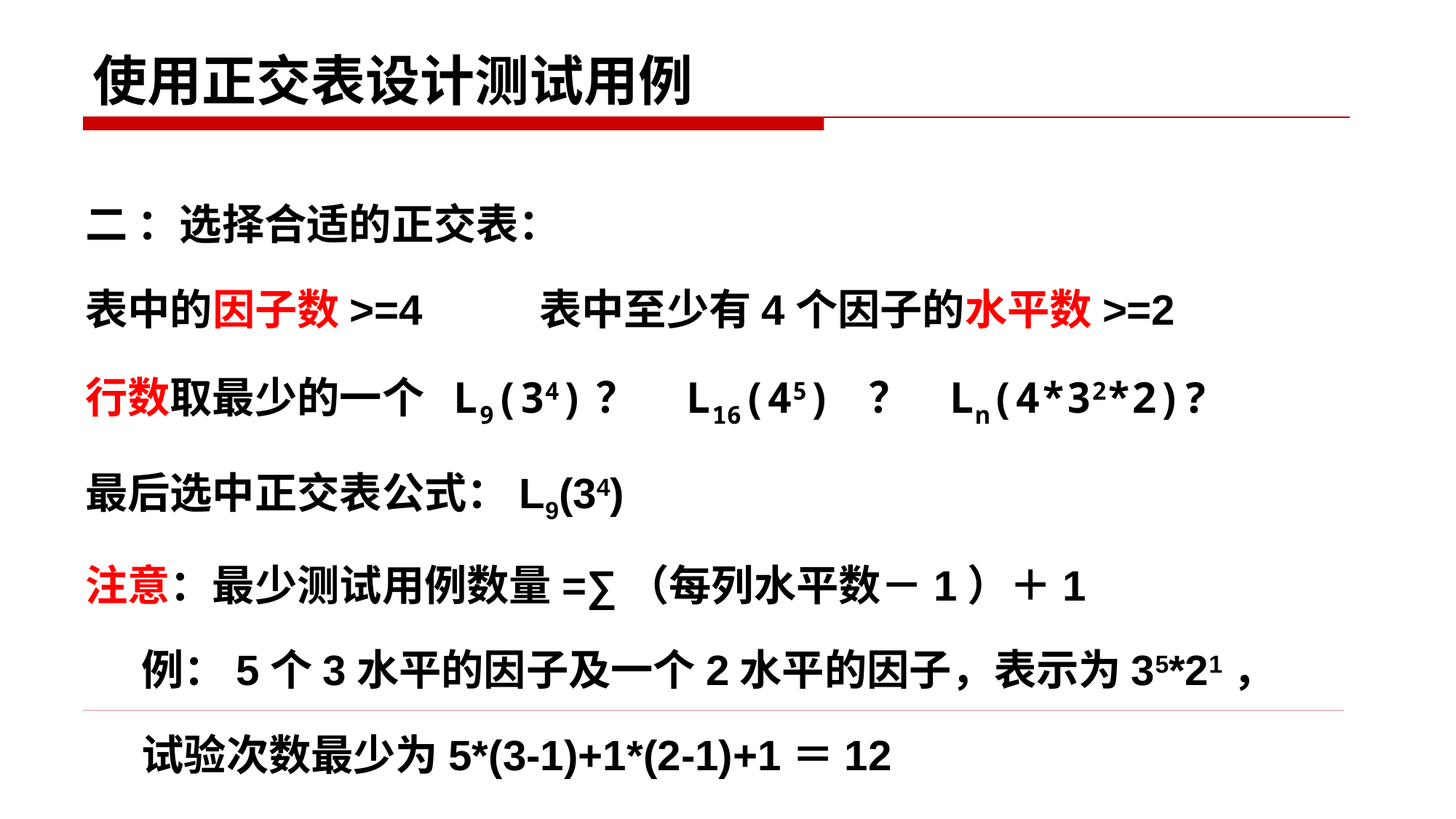

# 使用正交表设计测试用例
二 ：选择合适的正交表：
表中的因子数>=4         表中至少有4个因子的水平数>=2
行数取最少的一个  L9(34)？    L16(45) ？   Ln(4*32*2)?
最后选中正交表公式：L9(34)
注意：最少测试用例数量=∑（每列水平数－1）＋1
例：5个3水平的因子及一个2水平的因子，表示为35*21，
试验次数最少为5*(3-1)+1*(2-1)+1＝12